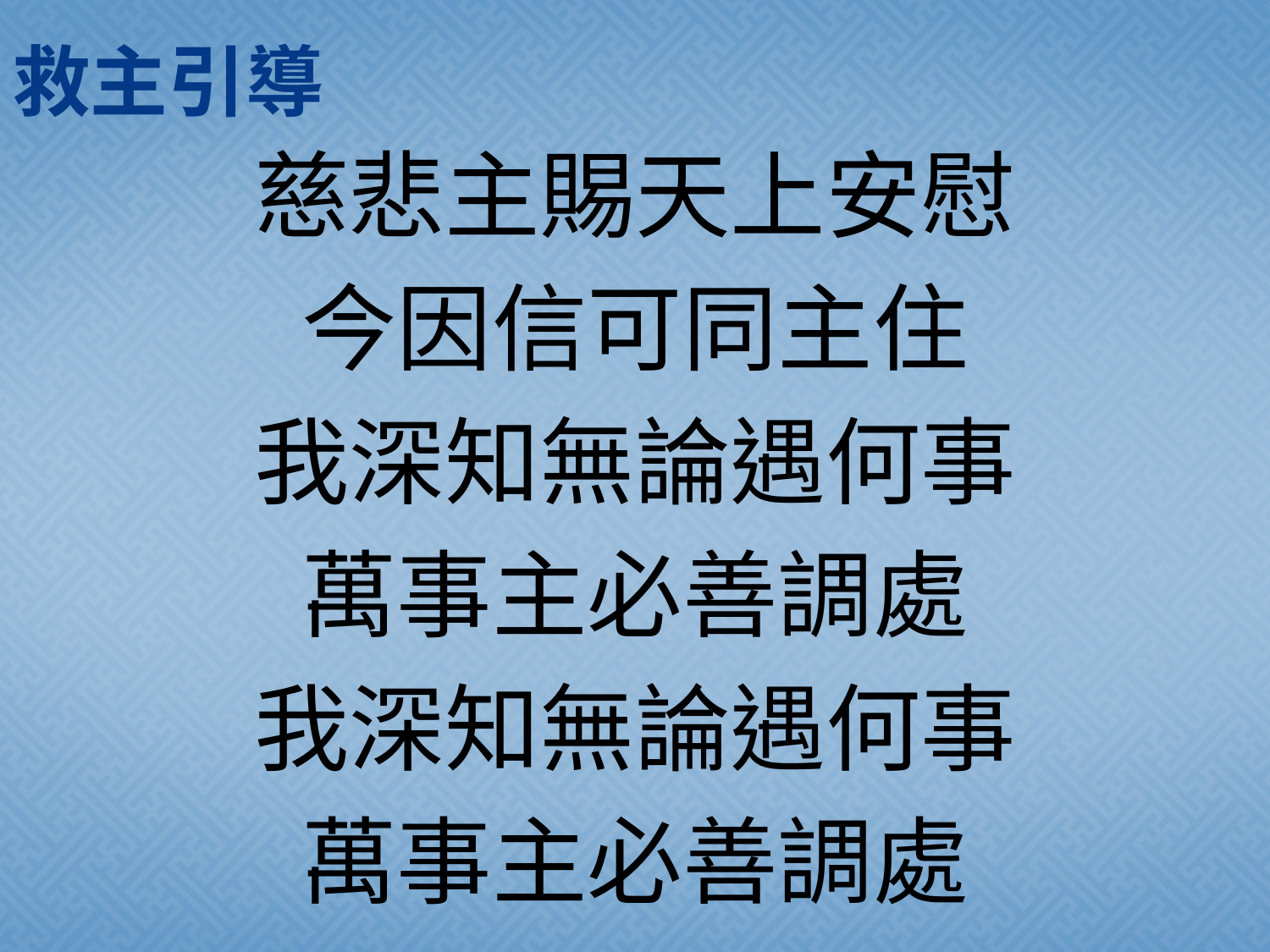

# 救主引導
慈悲主賜天上安慰
今因信可同主住
我深知無論遇何事
萬事主必善調處
我深知無論遇何事
萬事主必善調處